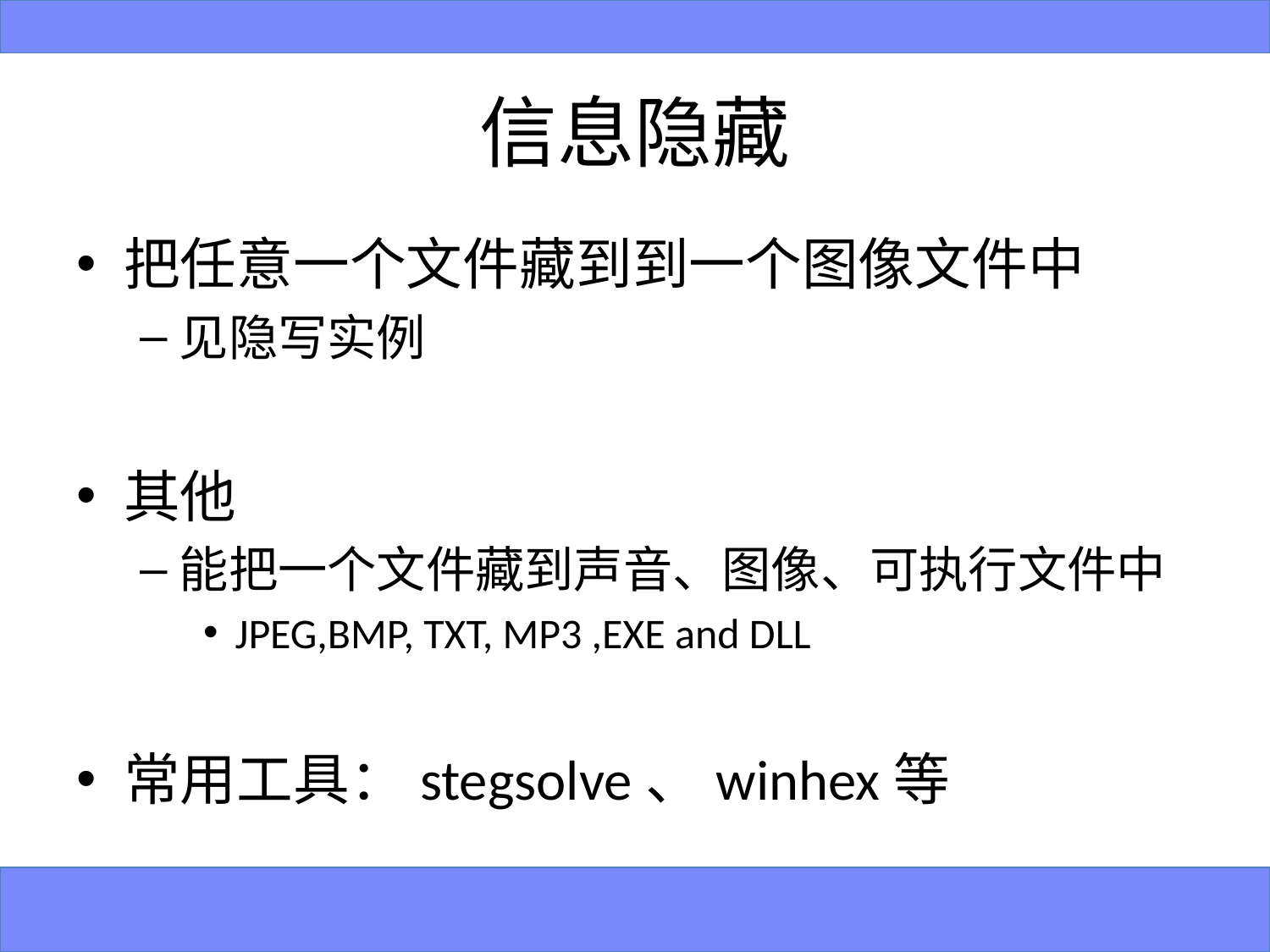

# 信息隐藏
把任意一个文件藏到到一个图像文件中
见隐写实例

其他
能把一个文件藏到声音、图像、可执行文件中
JPEG,BMP, TXT, MP3 ,EXE and DLL

常用工具：stegsolve、winhex等